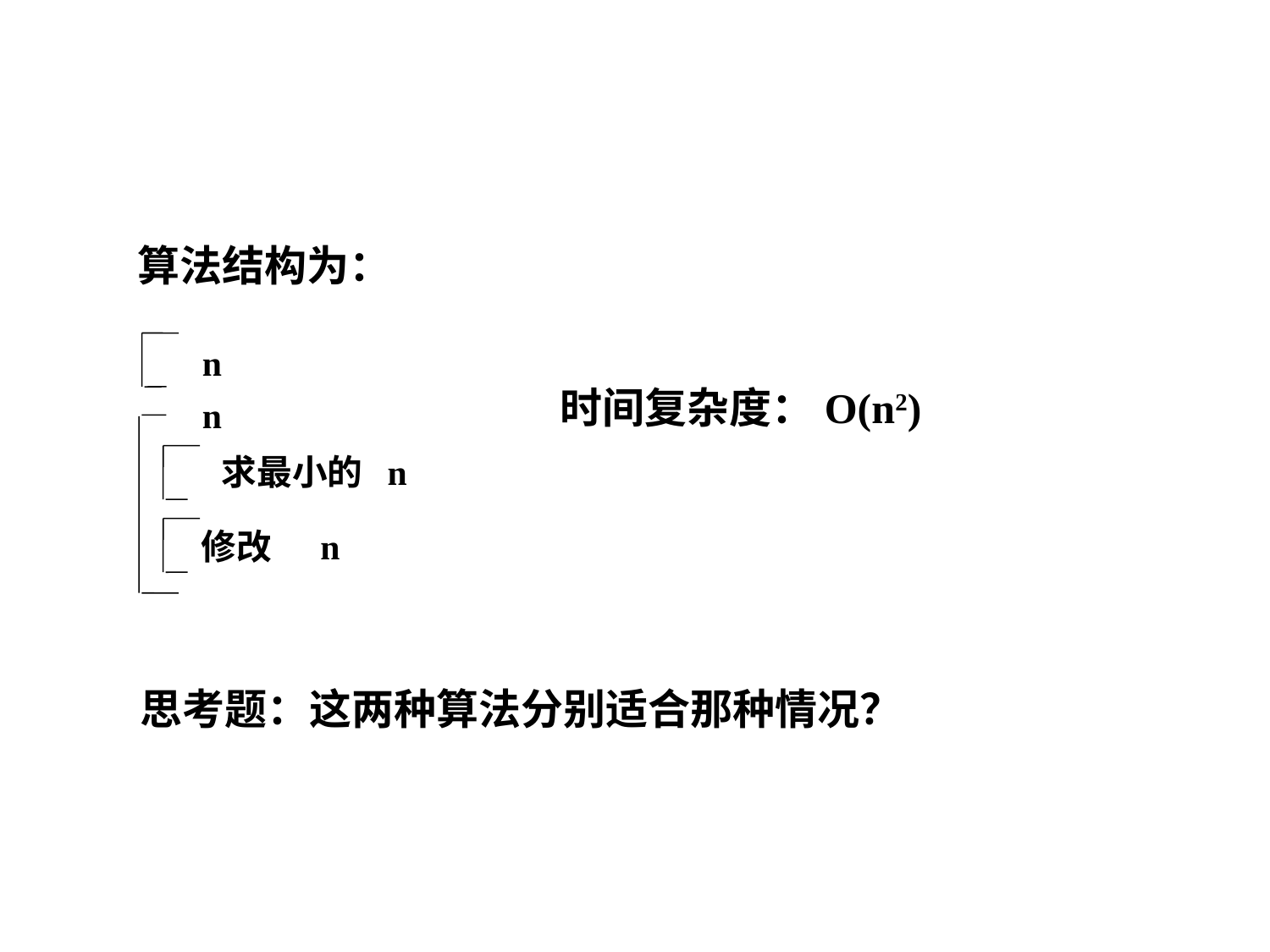

算法结构为：

n
n

求最小的  n

修改     n

时间复杂度：O(n2)
思考题：这两种算法分别适合那种情况？